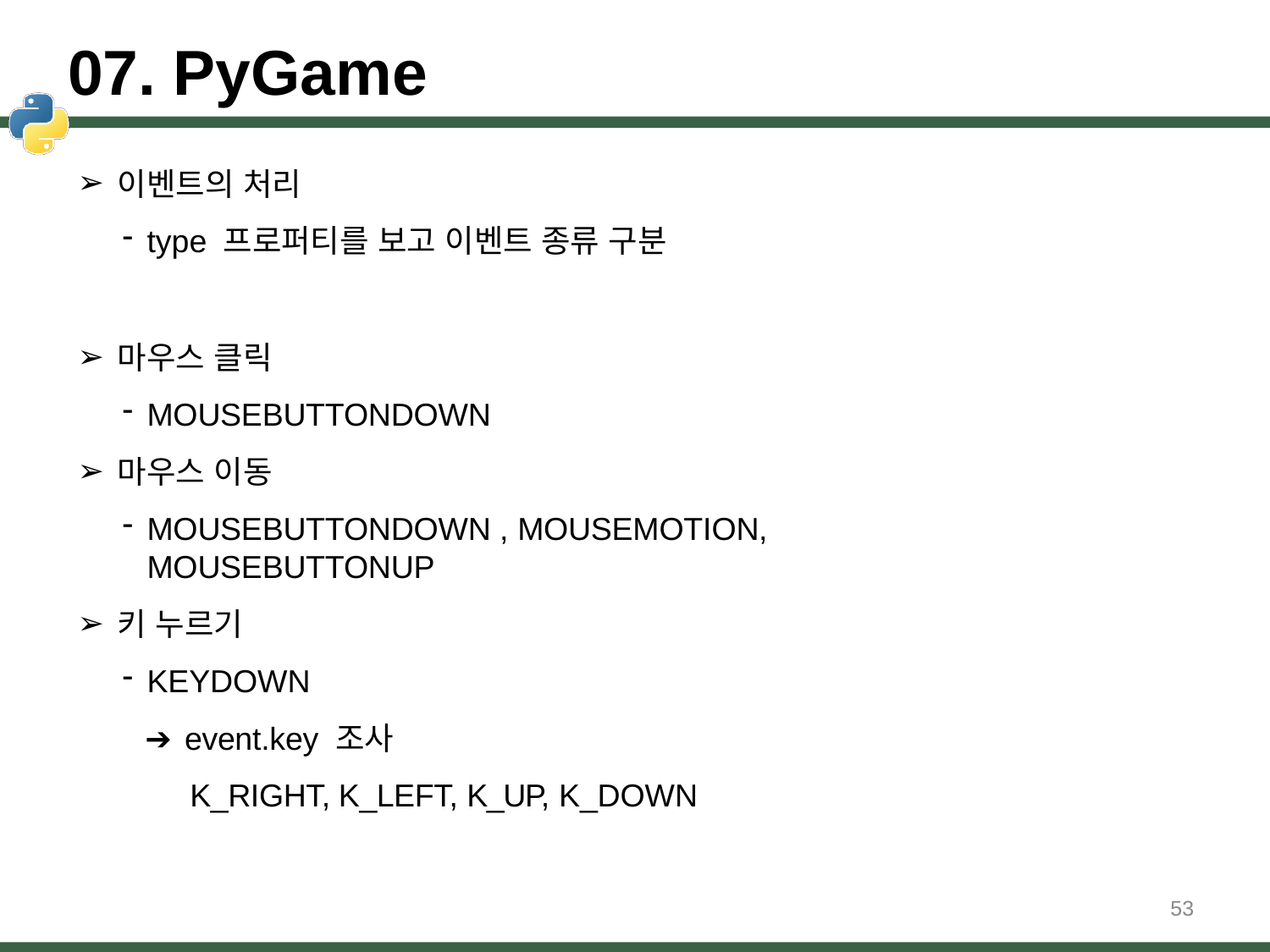

# 07. PyGame

이벤트의 처리
type 프로퍼티를 보고 이벤트 종류 구분

마우스 클릭
MOUSEBUTTONDOWN
마우스 이동
MOUSEBUTTONDOWN , MOUSEMOTION, MOUSEBUTTONUP
키 누르기
KEYDOWN
➔ event.key 조사
K_RIGHT, K_LEFT, K_UP, K_DOWN
53